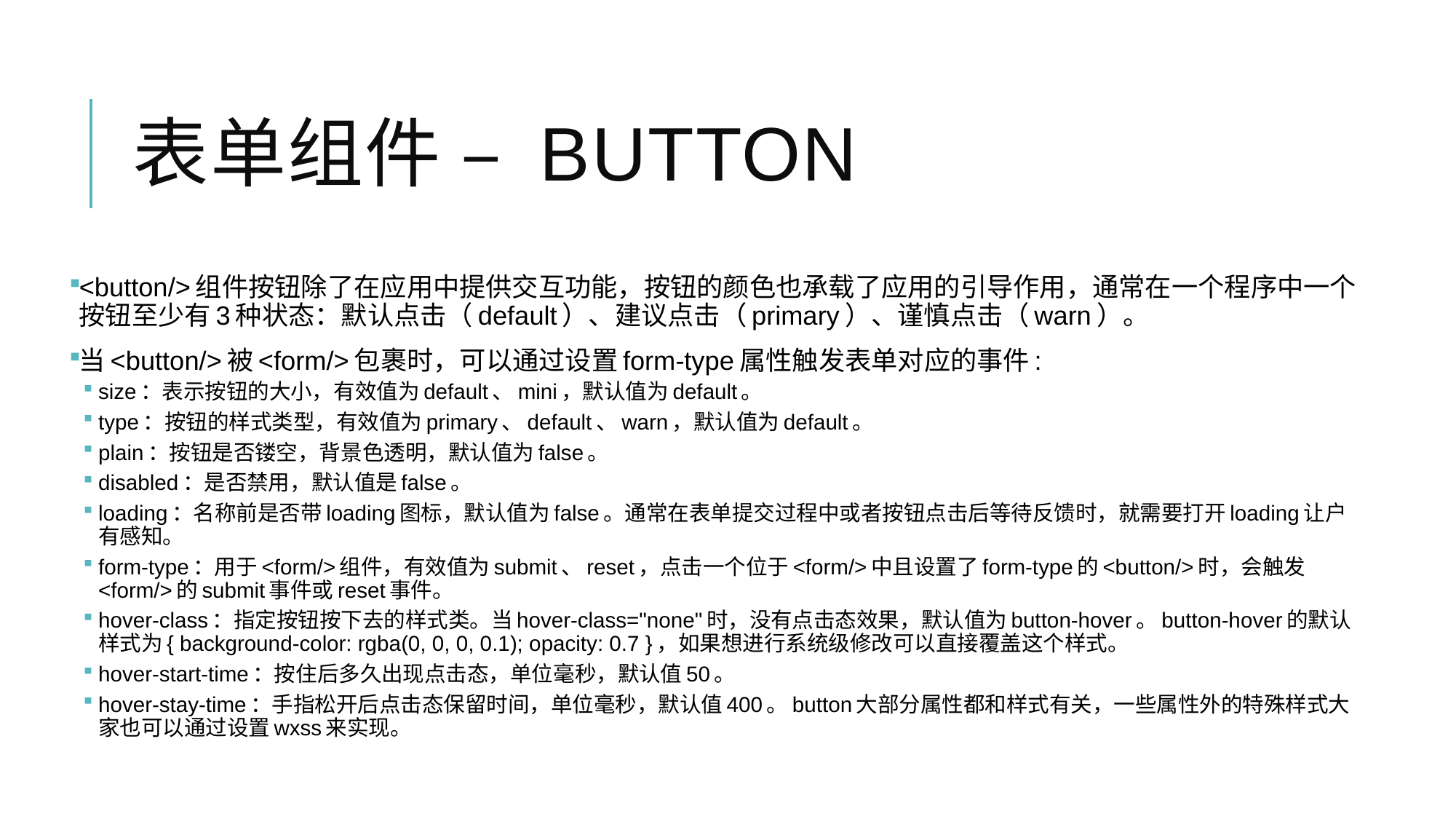

# 表单组件 – Button
<button/>组件按钮除了在应用中提供交互功能，按钮的颜色也承载了应用的引导作用，通常在一个程序中一个按钮至少有3种状态：默认点击（default）、建议点击（primary）、谨慎点击（warn）。
当<button/>被<form/>包裹时，可以通过设置form-type属性触发表单对应的事件:
size：表示按钮的大小，有效值为default、mini，默认值为default。
type：按钮的样式类型，有效值为primary、default、warn，默认值为default。
plain：按钮是否镂空，背景色透明，默认值为false。
disabled：是否禁用，默认值是false。
loading：名称前是否带loading图标，默认值为false。通常在表单提交过程中或者按钮点击后等待反馈时，就需要打开loading让户有感知。
form-type：用于<form/>组件，有效值为submit、reset，点击一个位于<form/>中且设置了form-type的<button/>时，会触发<form/>的submit事件或reset事件。
hover-class：指定按钮按下去的样式类。当hover-class="none"时，没有点击态效果，默认值为button-hover。button-hover的默认样式为{ background-color: rgba(0, 0, 0, 0.1); opacity: 0.7 }，如果想进行系统级修改可以直接覆盖这个样式。
hover-start-time：按住后多久出现点击态，单位毫秒，默认值50。
hover-stay-time：手指松开后点击态保留时间，单位毫秒，默认值400。button大部分属性都和样式有关，一些属性外的特殊样式大家也可以通过设置wxss来实现。